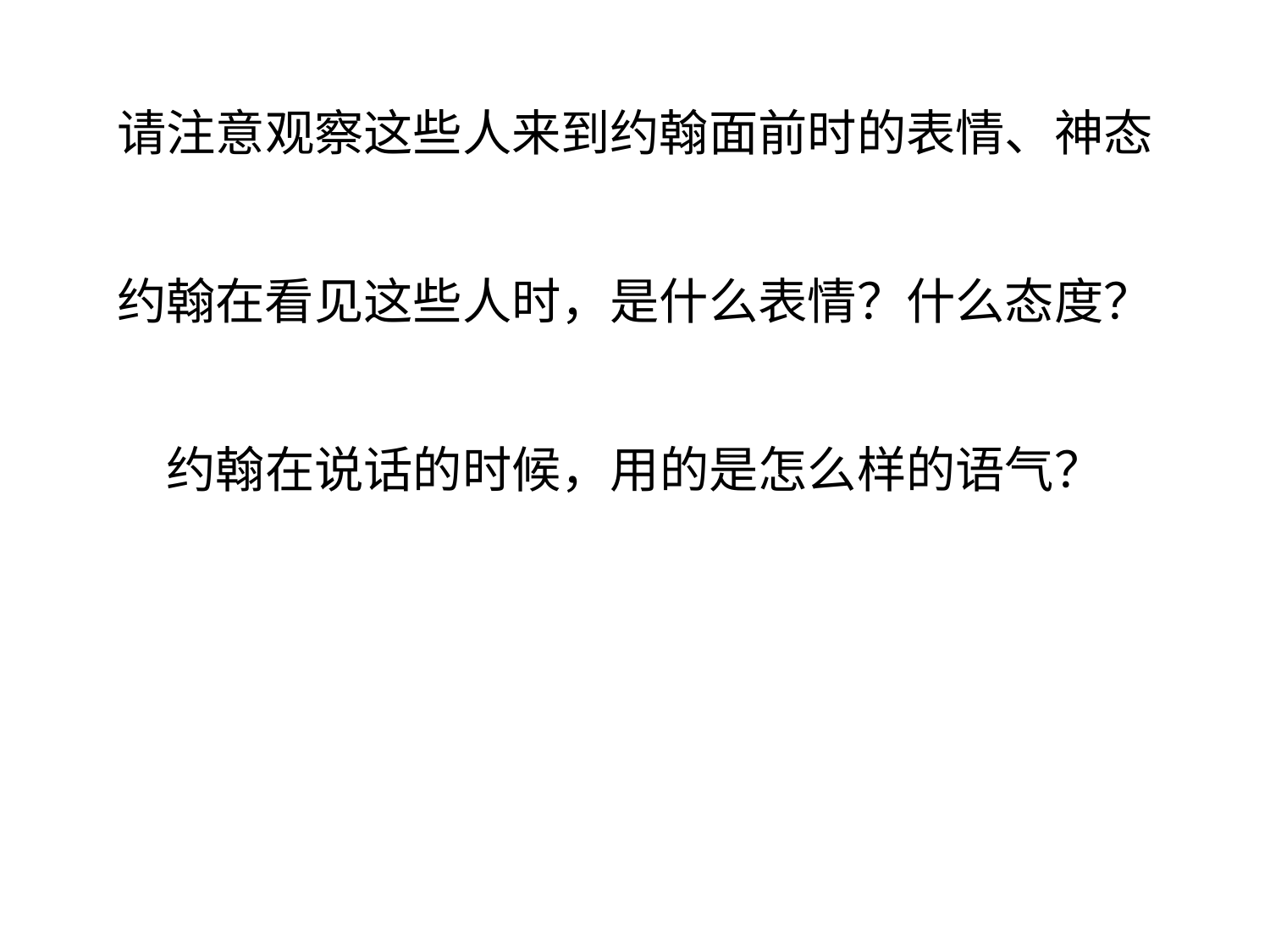

# 请注意观察这些人来到约翰面前时的表情、神态
约翰在看见这些人时，是什么表情？什么态度？
约翰在说话的时候，用的是怎么样的语气？